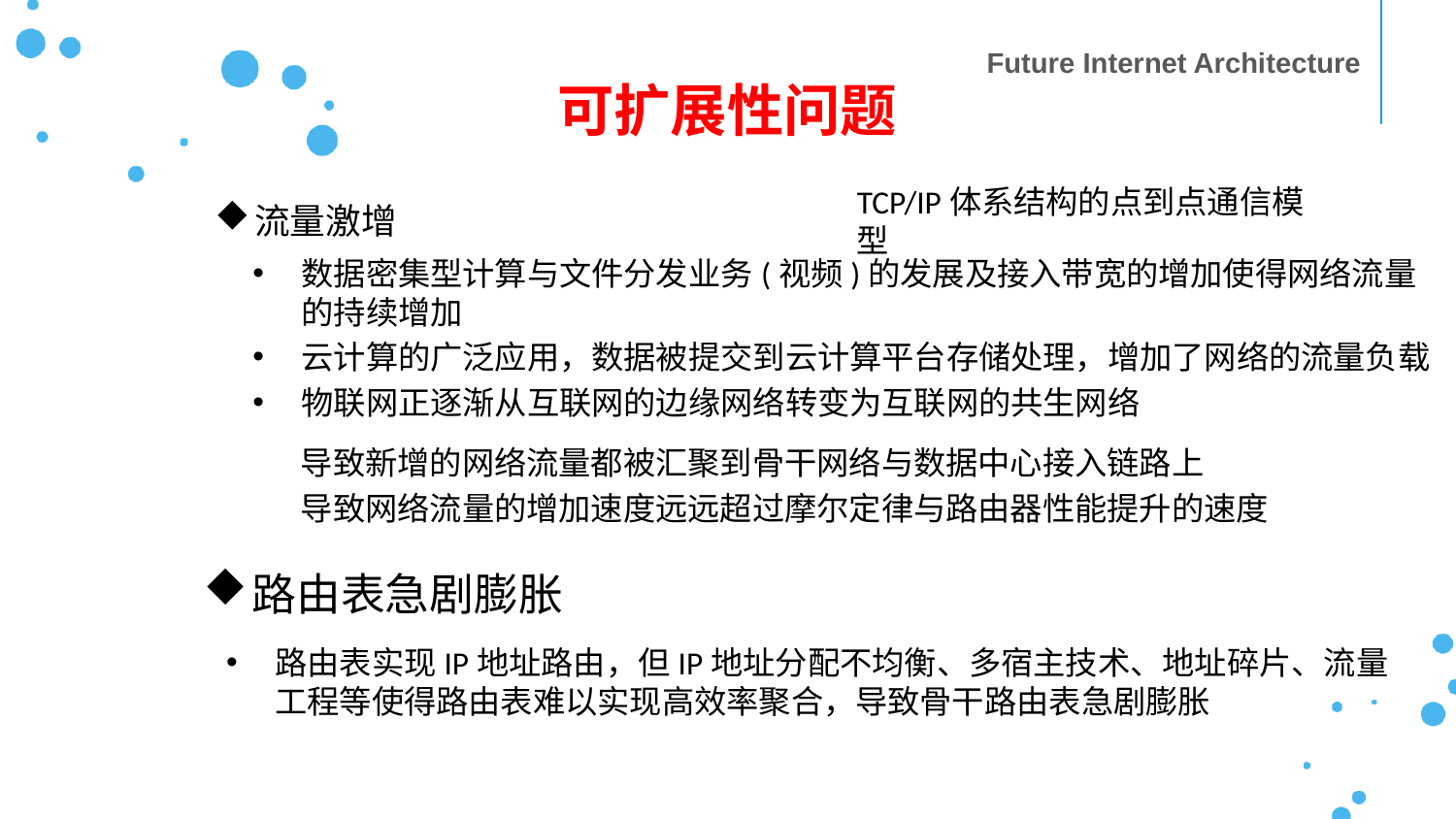

Future Internet Architecture
可扩展性问题
TCP/IP体系结构的点到点通信模型
流量激增
数据密集型计算与文件分发业务(视频)的发展及接入带宽的增加使得网络流量的持续增加
云计算的广泛应用，数据被提交到云计算平台存储处理，增加了网络的流量负载
物联网正逐渐从互联网的边缘网络转变为互联网的共生网络
导致新增的网络流量都被汇聚到骨干网络与数据中心接入链路上
导致网络流量的增加速度远远超过摩尔定律与路由器性能提升的速度
路由表急剧膨胀
路由表实现IP地址路由，但IP地址分配不均衡、多宿主技术、地址碎片、流量工程等使得路由表难以实现高效率聚合，导致骨干路由表急剧膨胀